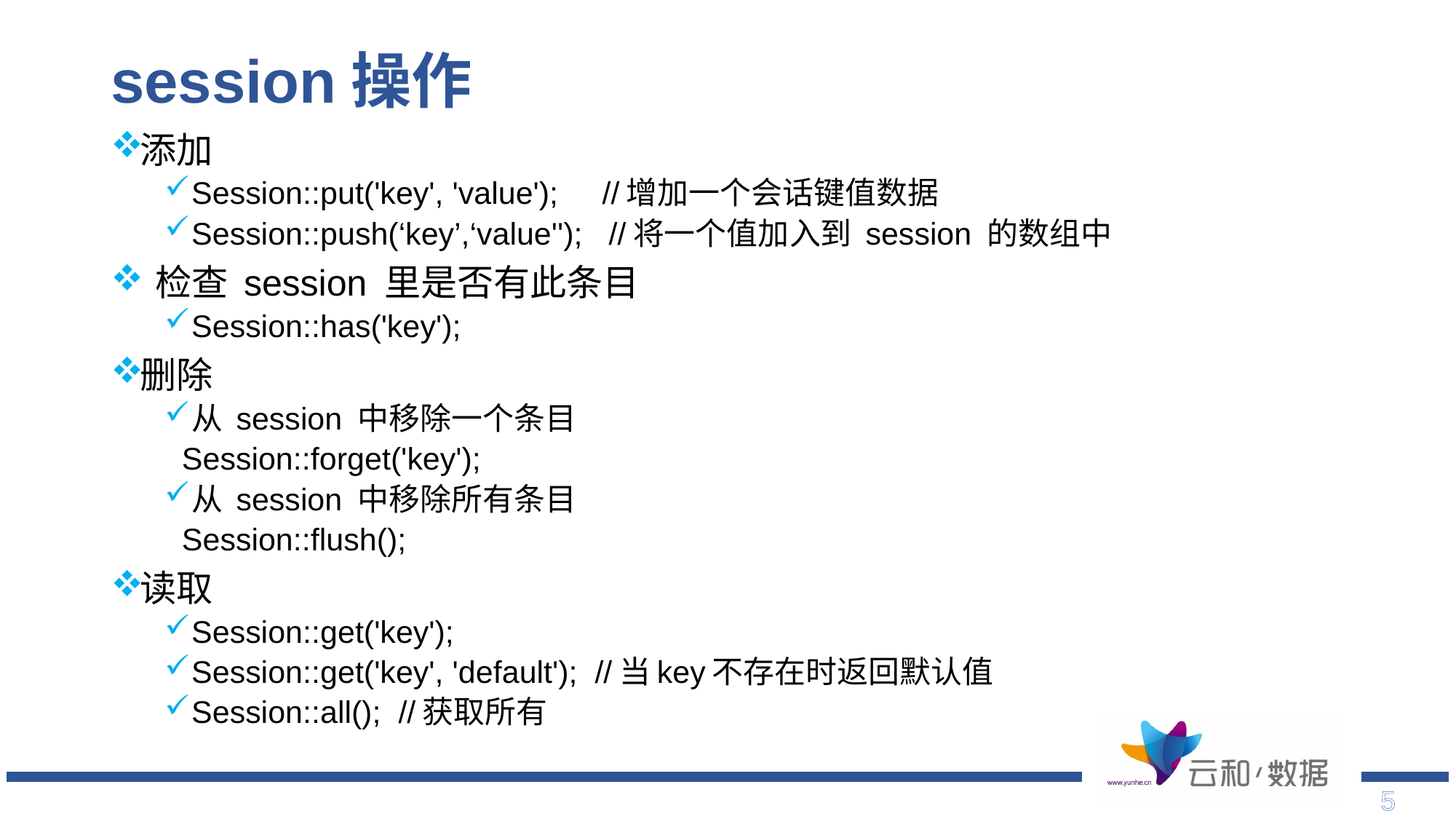

# session操作
添加
Session::put('key', 'value');     //增加一个会话键值数据
Session::push(‘key’,‘value'');   //将一个值加入到 session 的数组中
 检查 session 里是否有此条目
Session::has('key');
删除
从 session 中移除一个条目
  Session::forget('key');
从 session 中移除所有条目
  Session::flush();
读取
Session::get('key');
Session::get('key', 'default');  //当key不存在时返回默认值
Session::all();  //获取所有